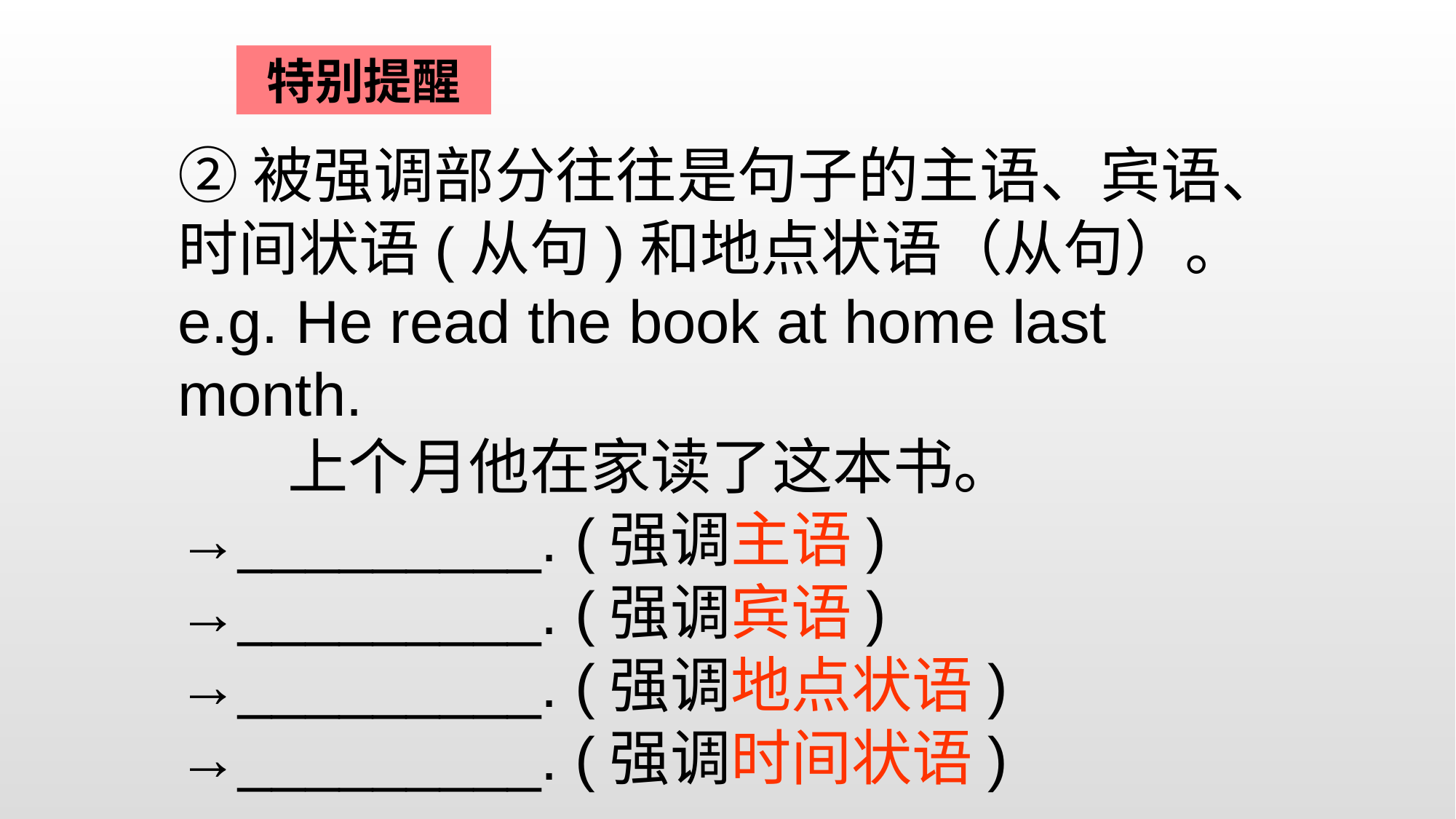

特别提醒
②被强调部分往往是句子的主语、宾语、时间状语(从句)和地点状语（从句）。
e.g. He read the book at home last month.
       上个月他在家读了这本书。
→_________. (强调主语)
→_________. (强调宾语)
→_________. (强调地点状语)
→_________. (强调时间状语)